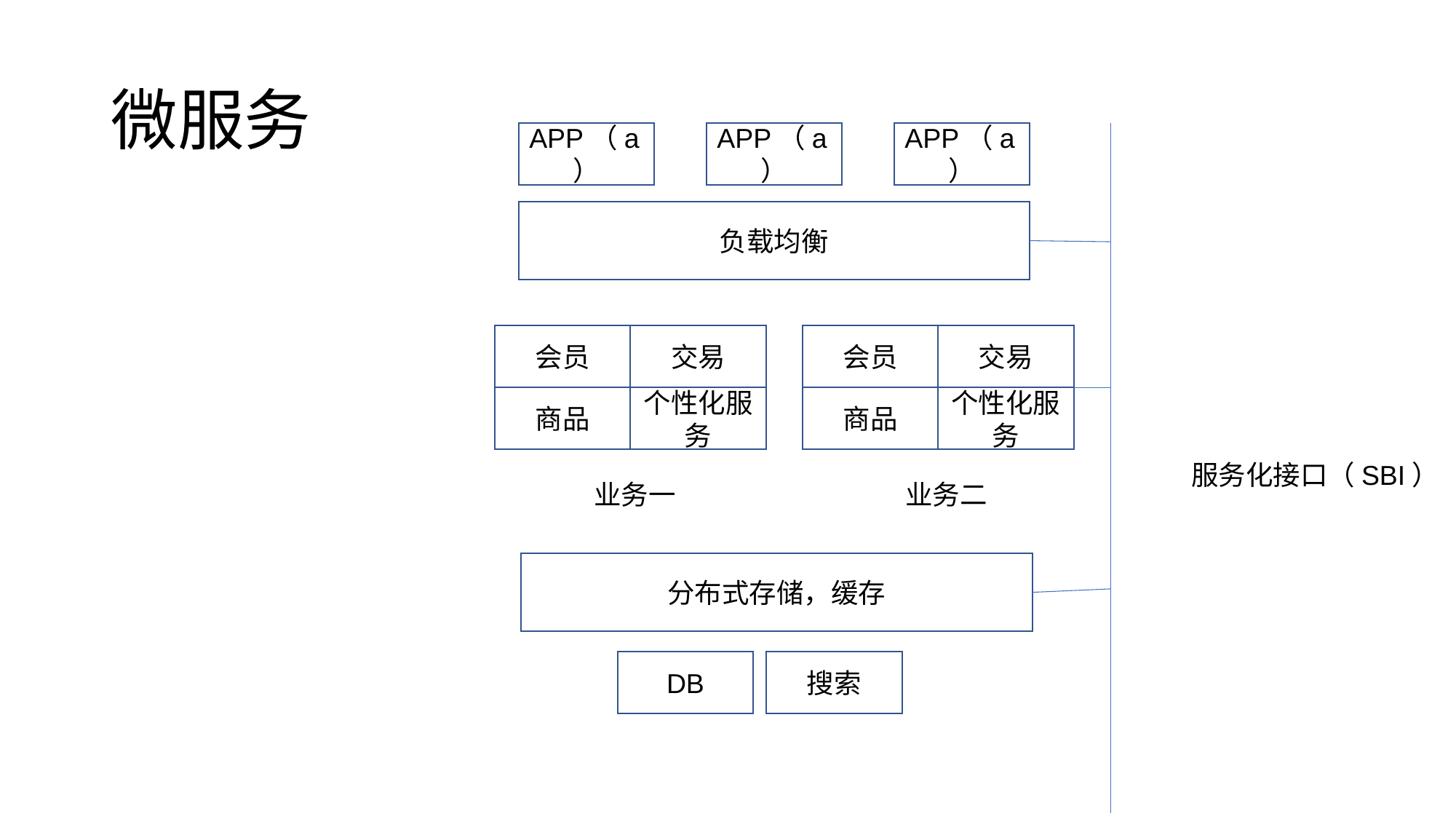

# 微服务
APP（a）
APP（a）
APP（a）
负载均衡
会员
交易
商品
个性化服务
会员
交易
商品
个性化服务
服务化接口（SBI）
业务二
业务一
分布式存储，缓存
DB
搜索